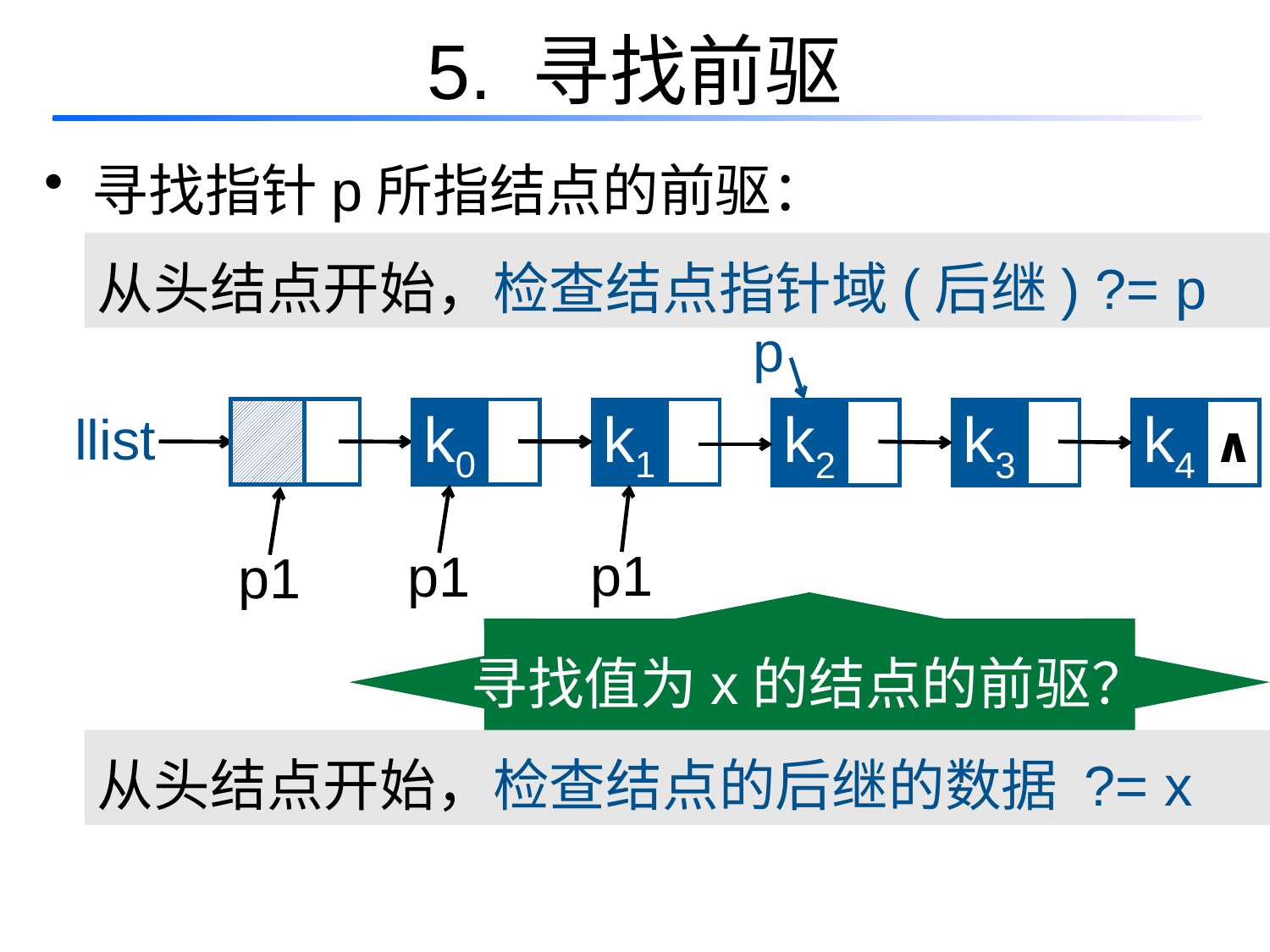

# 5. 寻找前驱

寻找指针p所指结点的前驱：
从头结点开始，检查结点指针域(后继) ?= p
p
llist

k0

k1

k2

k3

k4
 ∧
p1
p1
p1
寻找值为x的结点的前驱？
从头结点开始，检查结点的后继的数据 ?= x